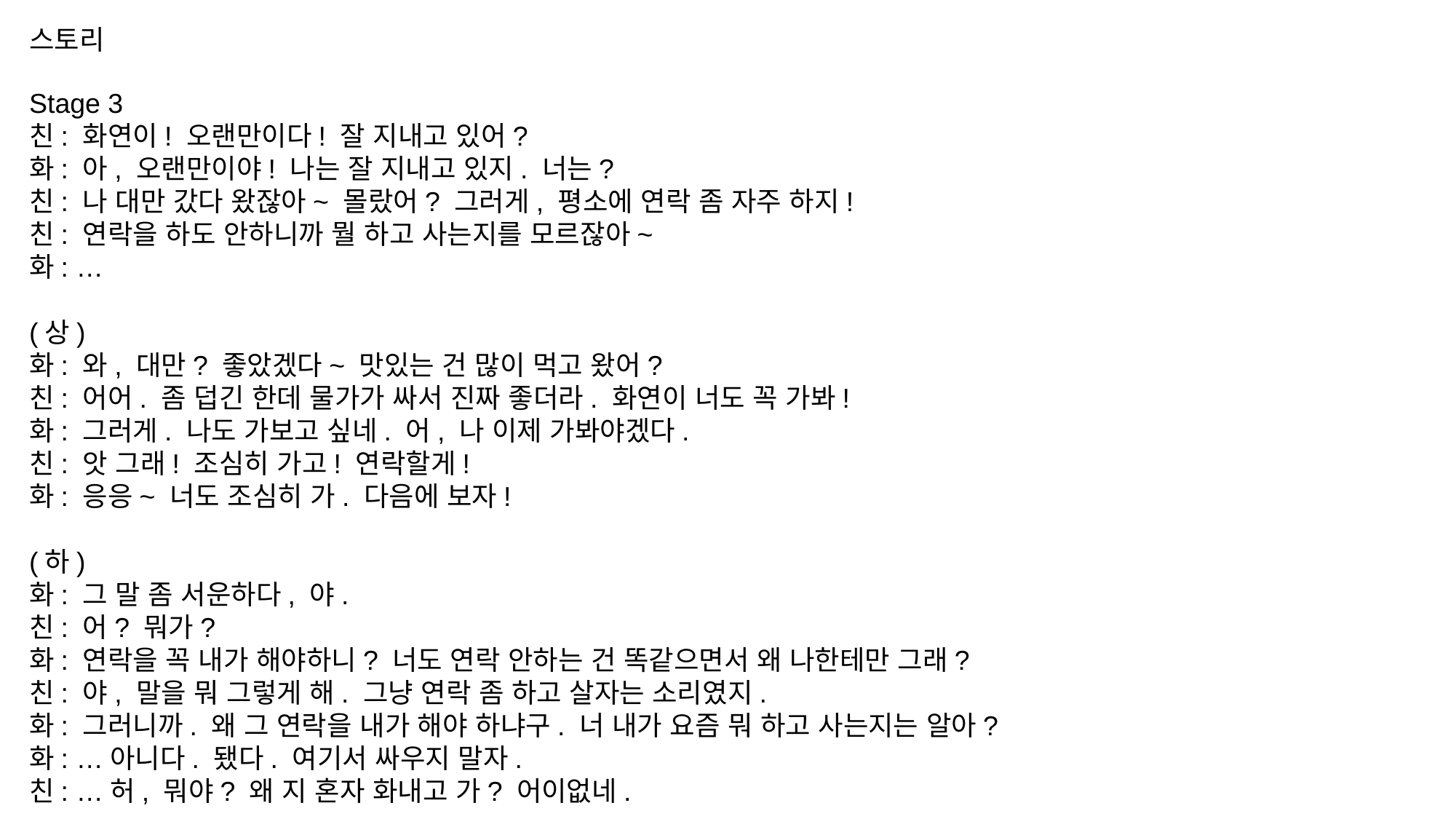

스토리
Stage 3
친: 화연이! 오랜만이다! 잘 지내고 있어?
화: 아, 오랜만이야! 나는 잘 지내고 있지. 너는?
친: 나 대만 갔다 왔잖아~ 몰랐어? 그러게, 평소에 연락 좀 자주 하지!
친: 연락을 하도 안하니까 뭘 하고 사는지를 모르잖아~
화: …

(상)
화: 와, 대만? 좋았겠다~ 맛있는 건 많이 먹고 왔어?
친: 어어. 좀 덥긴 한데 물가가 싸서 진짜 좋더라. 화연이 너도 꼭 가봐!
화: 그러게. 나도 가보고 싶네. 어, 나 이제 가봐야겠다.
친: 앗 그래! 조심히 가고! 연락할게!
화: 응응~ 너도 조심히 가. 다음에 보자!

(하)
화: 그 말 좀 서운하다, 야.
친: 어? 뭐가?
화: 연락을 꼭 내가 해야하니? 너도 연락 안하는 건 똑같으면서 왜 나한테만 그래?
친: 야, 말을 뭐 그렇게 해. 그냥 연락 좀 하고 살자는 소리였지.
화: 그러니까. 왜 그 연락을 내가 해야 하냐구. 너 내가 요즘 뭐 하고 사는지는 알아?
화: …아니다. 됐다. 여기서 싸우지 말자.
친: …허, 뭐야? 왜 지 혼자 화내고 가? 어이없네.